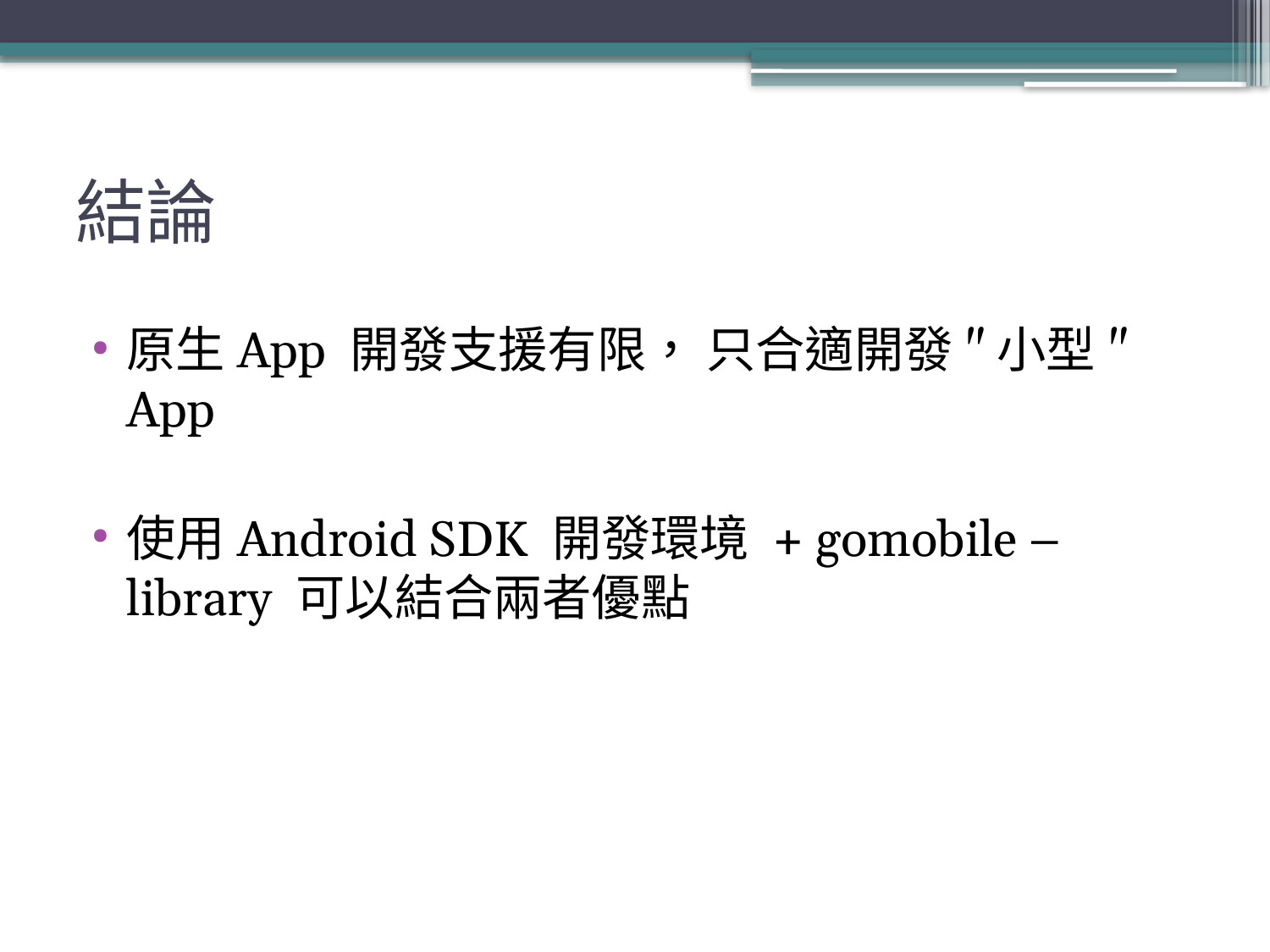

# 結論
原生App 開發支援有限， 只合適開發"小型" App

使用Android SDK 開發環境 + gomobile – library 可以結合兩者優點